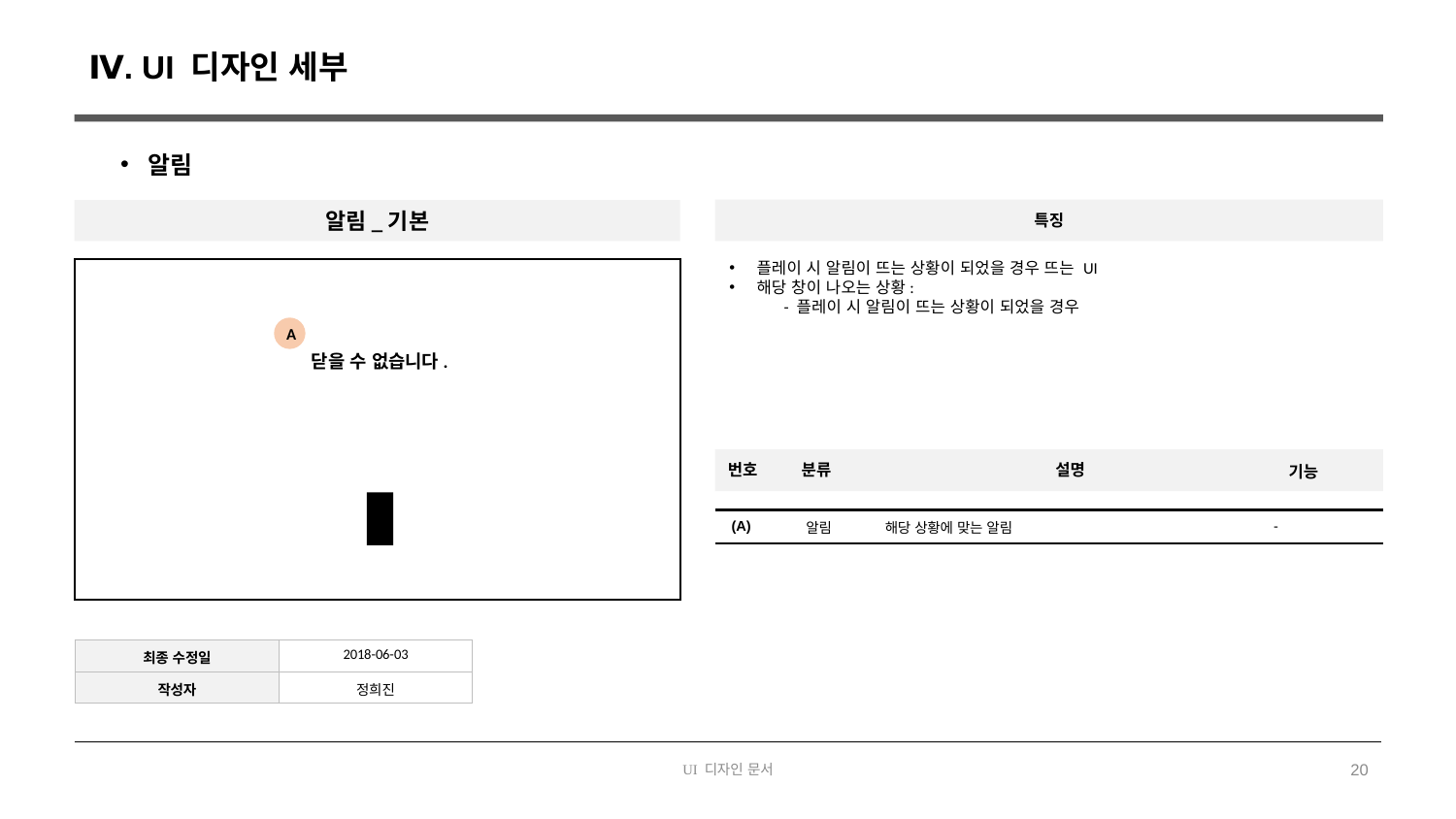

Ⅳ. UI 디자인 세부

알림

알림_기본
특징
플레이 시 알림이 뜨는 상황이 되었을 경우 뜨는 UI
해당 창이 나오는 상황:
- 플레이 시 알림이 뜨는 상황이 되었을 경우

A

닫을 수 없습니다.

번호
분류
설명
기능

| (A) | 알림 | 해당 상황에 맞는 알림 | - |
| --- | --- | --- | --- |
|  |  |  |  |
| 최종 수정일 | 2018-06-03 |
| --- | --- |
| 작성자 | 정희진 |
UI 디자인 문서
20